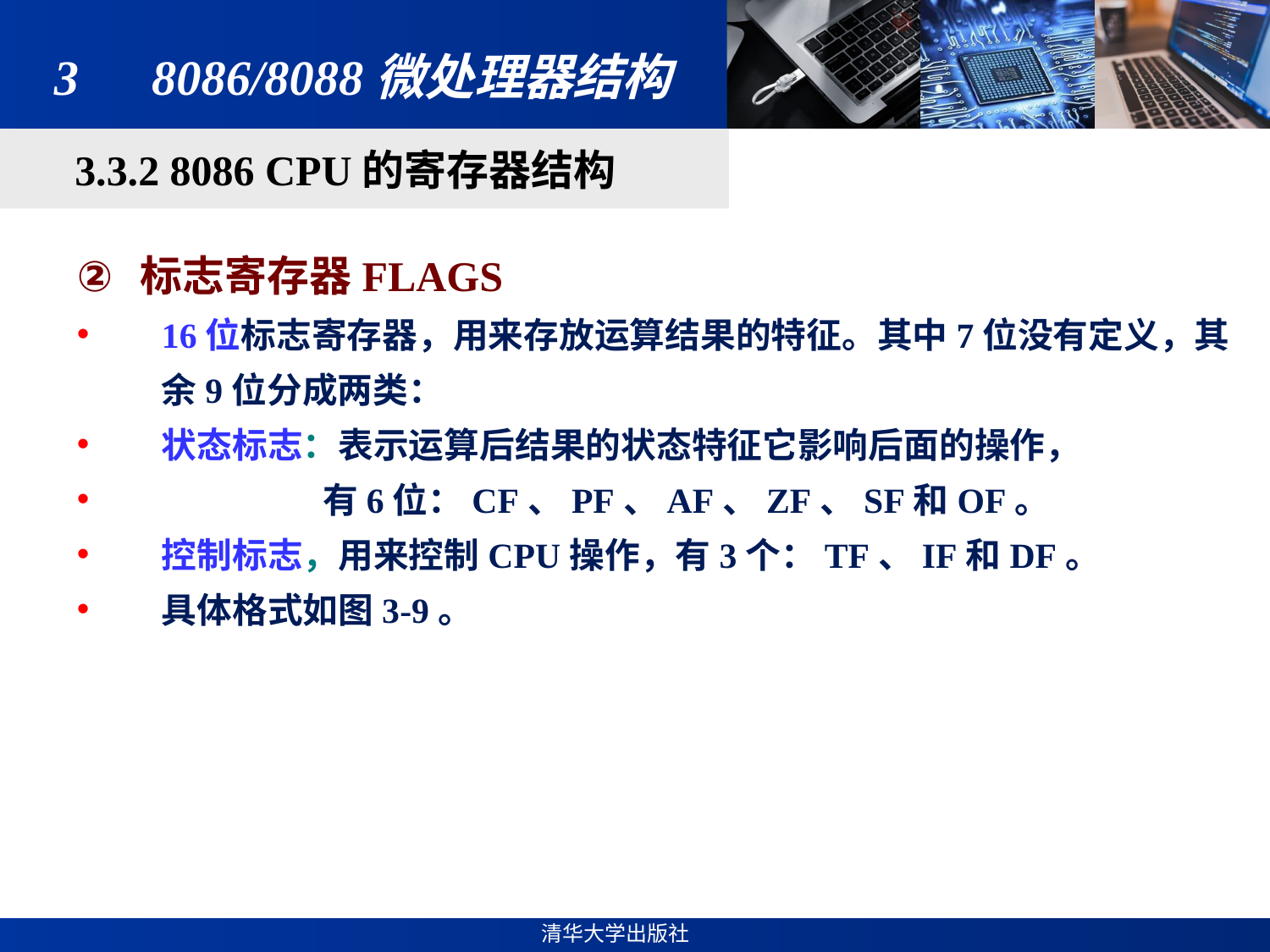

# 3　8086/8088微处理器结构
3.3.2 8086 CPU的寄存器结构
标志寄存器FLAGS
16位标志寄存器，用来存放运算结果的特征。其中7位没有定义，其余9位分成两类：
状态标志：表示运算后结果的状态特征它影响后面的操作，
                   有6位：CF、PF、AF、ZF、SF和OF。
控制标志，用来控制CPU操作，有3个：TF、IF和DF。
具体格式如图3-9。